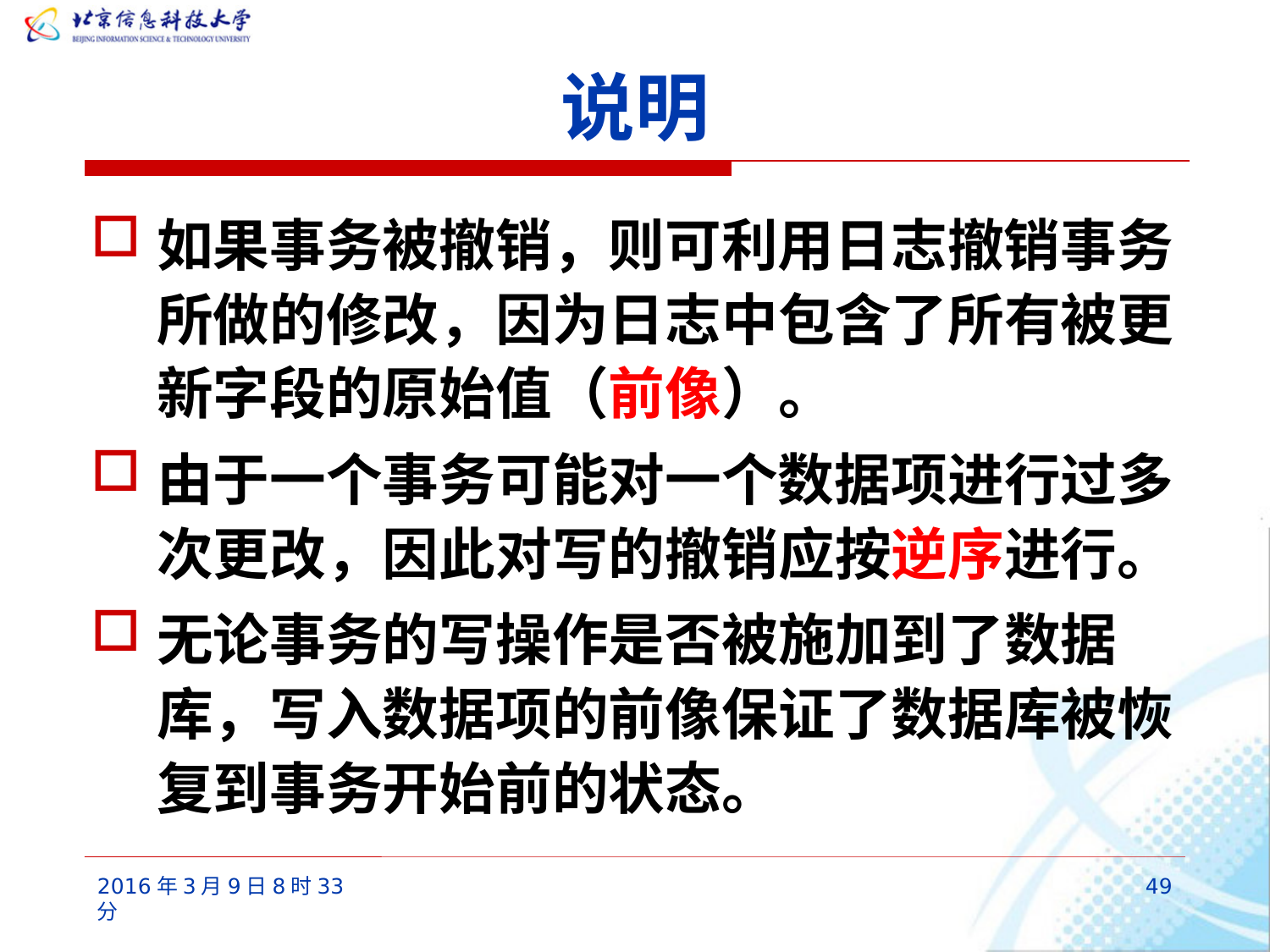

# 说明
如果事务被撤销，则可利用日志撤销事务所做的修改，因为日志中包含了所有被更新字段的原始值（前像）。
由于一个事务可能对一个数据项进行过多次更改，因此对写的撤销应按逆序进行。
无论事务的写操作是否被施加到了数据库，写入数据项的前像保证了数据库被恢复到事务开始前的状态。
2016年3月9日8时33分
49